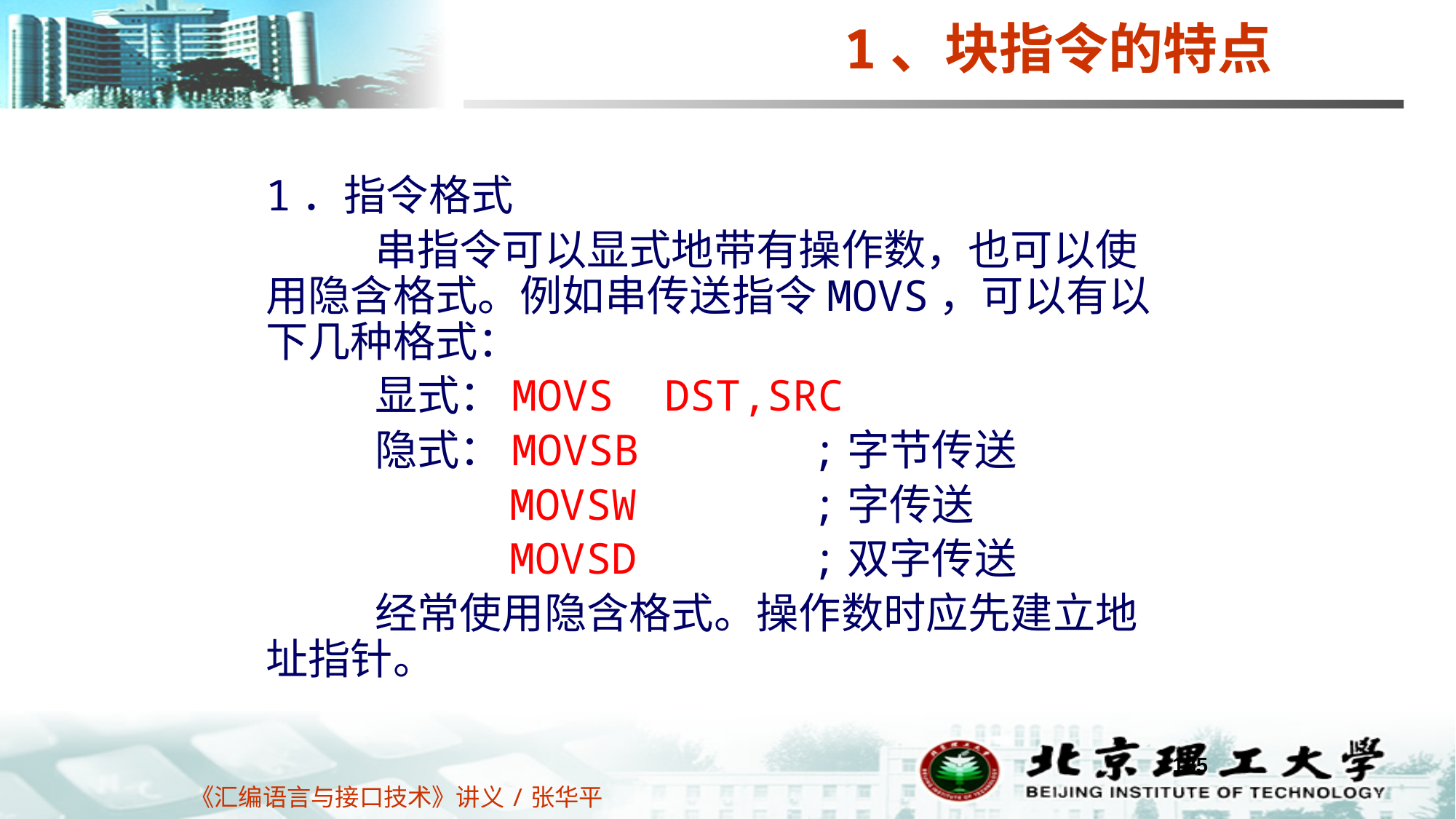

1、块指令的特点
1．指令格式
	串指令可以显式地带有操作数，也可以使用隐含格式。例如串传送指令MOVS，可以有以下几种格式：
	显式：MOVS  DST,SRC
	隐式：MOVSB		;字节传送
		 MOVSW		;字传送
      	 MOVSD		;双字传送
	经常使用隐含格式。操作数时应先建立地址指针。
185